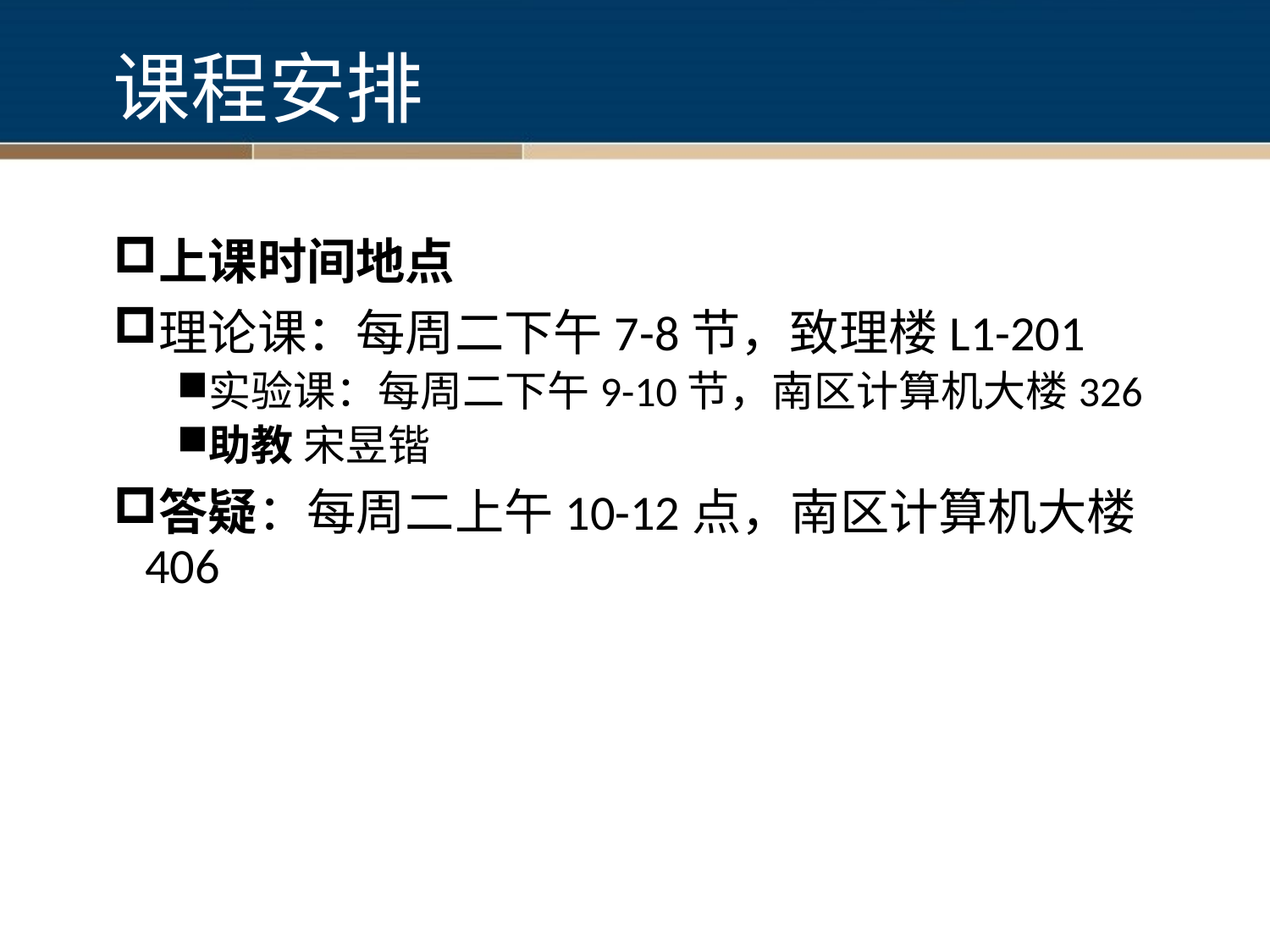

# 课程安排
上课时间地点
理论课：每周二下午7-8节，致理楼L1-201
实验课：每周二下午9-10节，南区计算机大楼326
助教 宋昱锴
答疑：每周二上午10-12点，南区计算机大楼406